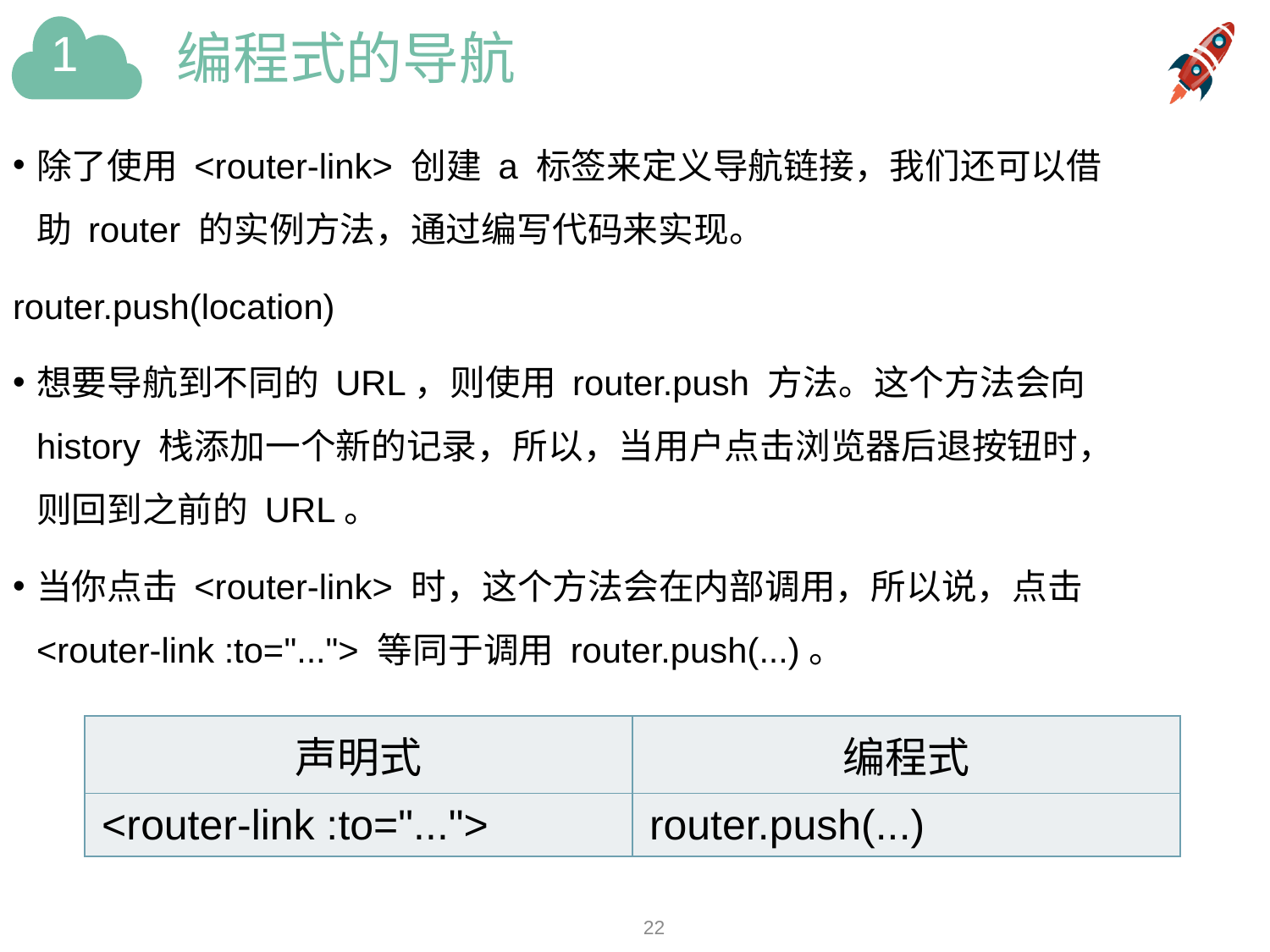

# 编程式的导航
除了使用 <router-link> 创建 a 标签来定义导航链接，我们还可以借助 router 的实例方法，通过编写代码来实现。
router.push(location)
想要导航到不同的 URL，则使用 router.push 方法。这个方法会向 history 栈添加一个新的记录，所以，当用户点击浏览器后退按钮时，则回到之前的 URL。
当你点击 <router-link> 时，这个方法会在内部调用，所以说，点击 <router-link :to="..."> 等同于调用 router.push(...)。
| 声明式 | 编程式 |
| --- | --- |
| <router-link :to="..."> | router.push(...) |
22